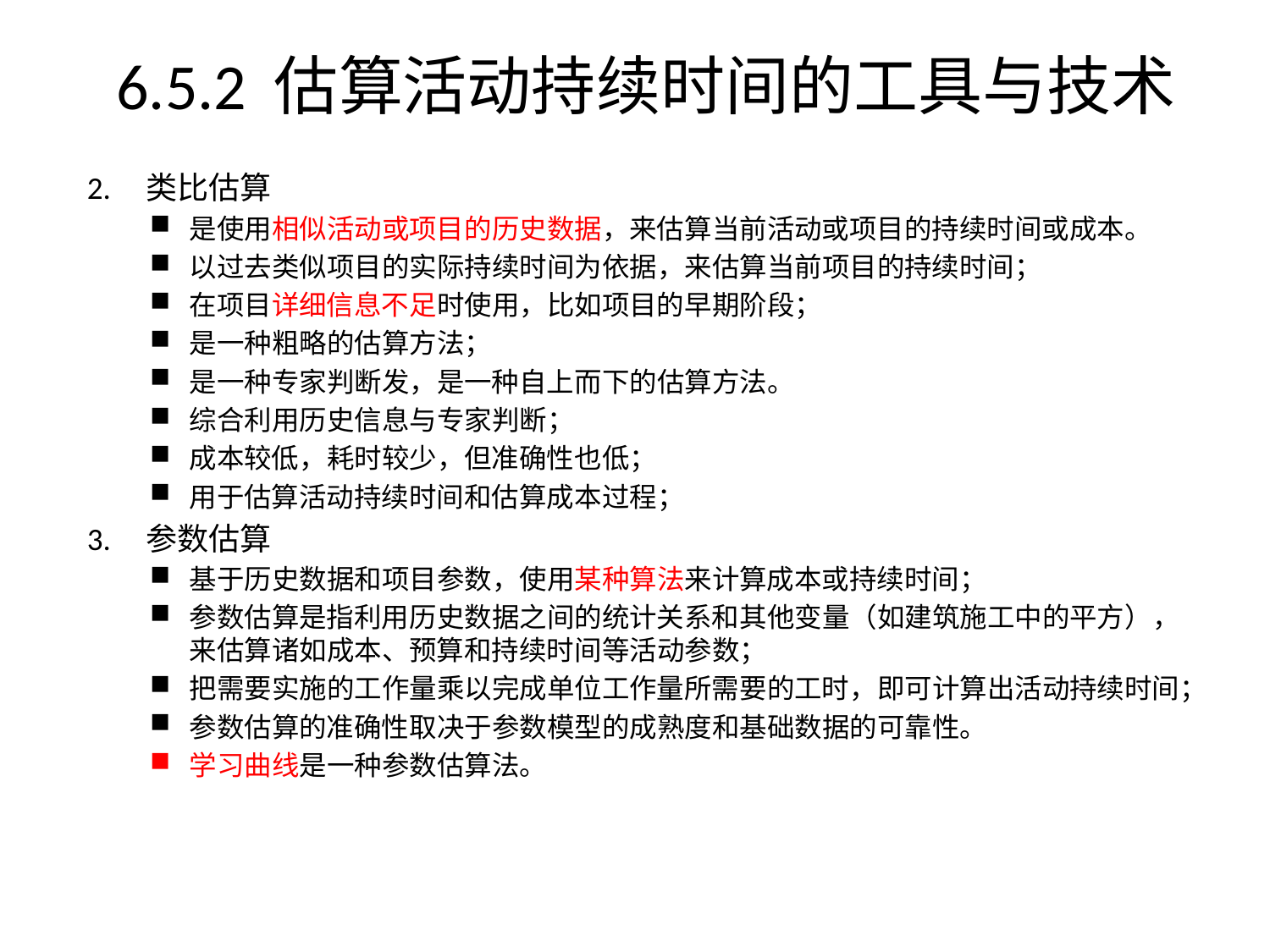

# 6.5.2 估算活动持续时间的工具与技术
2.    类比估算
是使用相似活动或项目的历史数据，来估算当前活动或项目的持续时间或成本。
以过去类似项目的实际持续时间为依据，来估算当前项目的持续时间；
在项目详细信息不足时使用，比如项目的早期阶段；
是一种粗略的估算方法；
是一种专家判断发，是一种自上而下的估算方法。
综合利用历史信息与专家判断；
成本较低，耗时较少，但准确性也低；
用于估算活动持续时间和估算成本过程；
3.    参数估算
基于历史数据和项目参数，使用某种算法来计算成本或持续时间；
参数估算是指利用历史数据之间的统计关系和其他变量（如建筑施工中的平方），来估算诸如成本、预算和持续时间等活动参数；
把需要实施的工作量乘以完成单位工作量所需要的工时，即可计算出活动持续时间；
参数估算的准确性取决于参数模型的成熟度和基础数据的可靠性。
学习曲线是一种参数估算法。